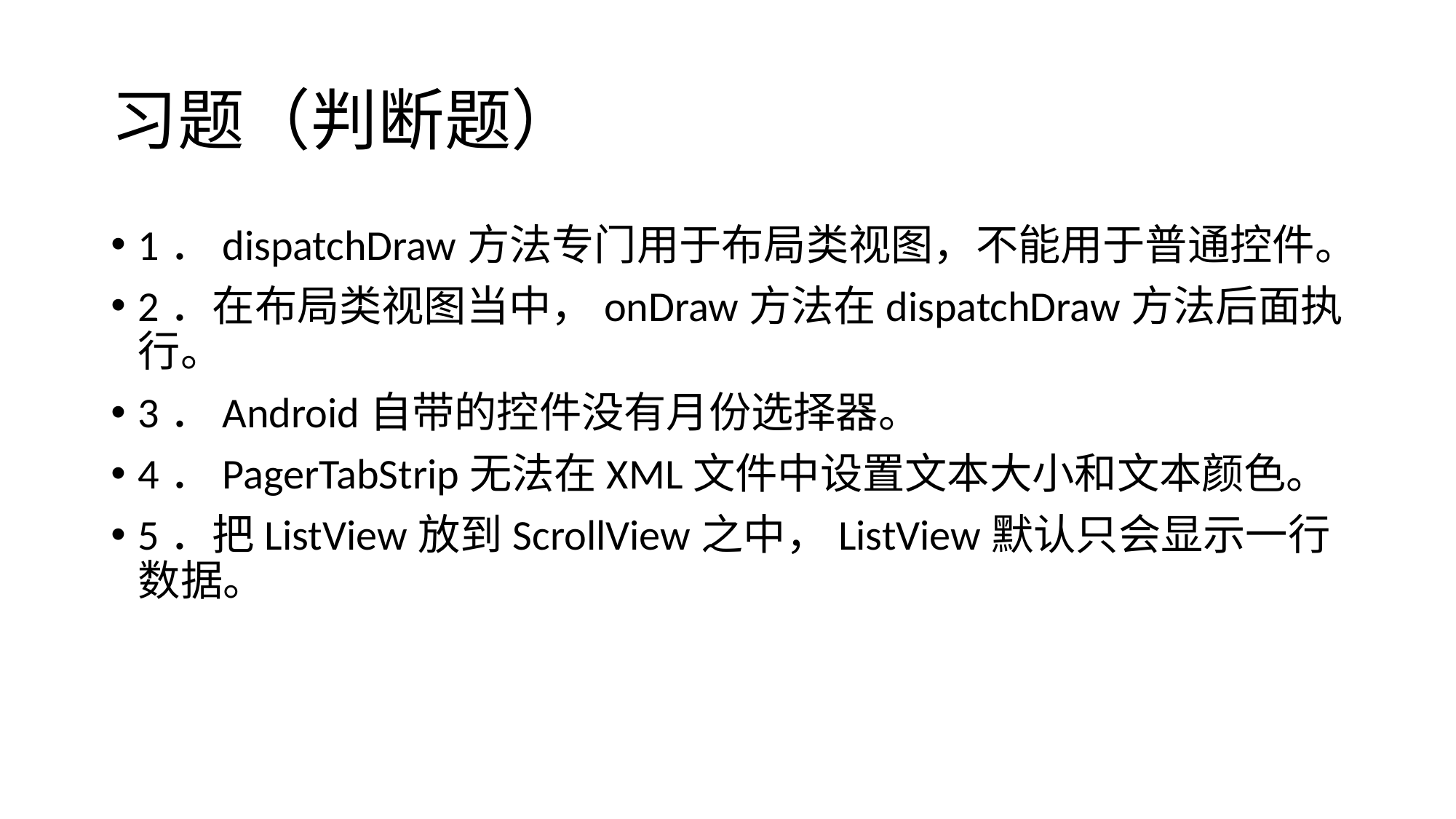

# 习题（判断题）
1．dispatchDraw方法专门用于布局类视图，不能用于普通控件。
2．在布局类视图当中，onDraw方法在dispatchDraw方法后面执行。
3．Android自带的控件没有月份选择器。
4．PagerTabStrip无法在XML文件中设置文本大小和文本颜色。
5．把ListView放到ScrollView之中，ListView默认只会显示一行数据。